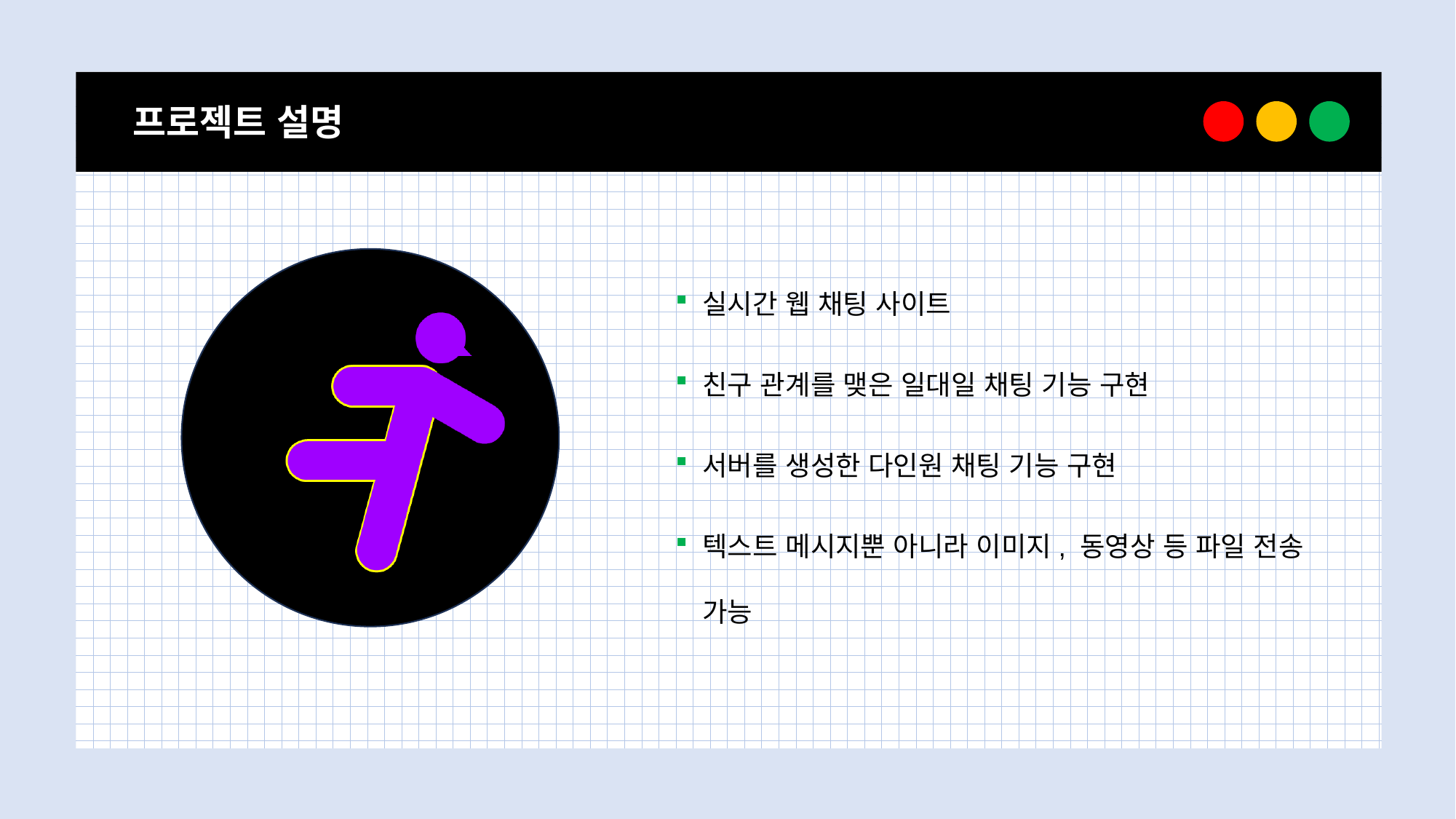

프로젝트 설명

실시간 웹 채팅 사이트
친구 관계를 맺은 일대일 채팅 기능 구현
서버를 생성한 다인원 채팅 기능 구현
텍스트 메시지뿐 아니라 이미지, 동영상 등 파일 전송 가능